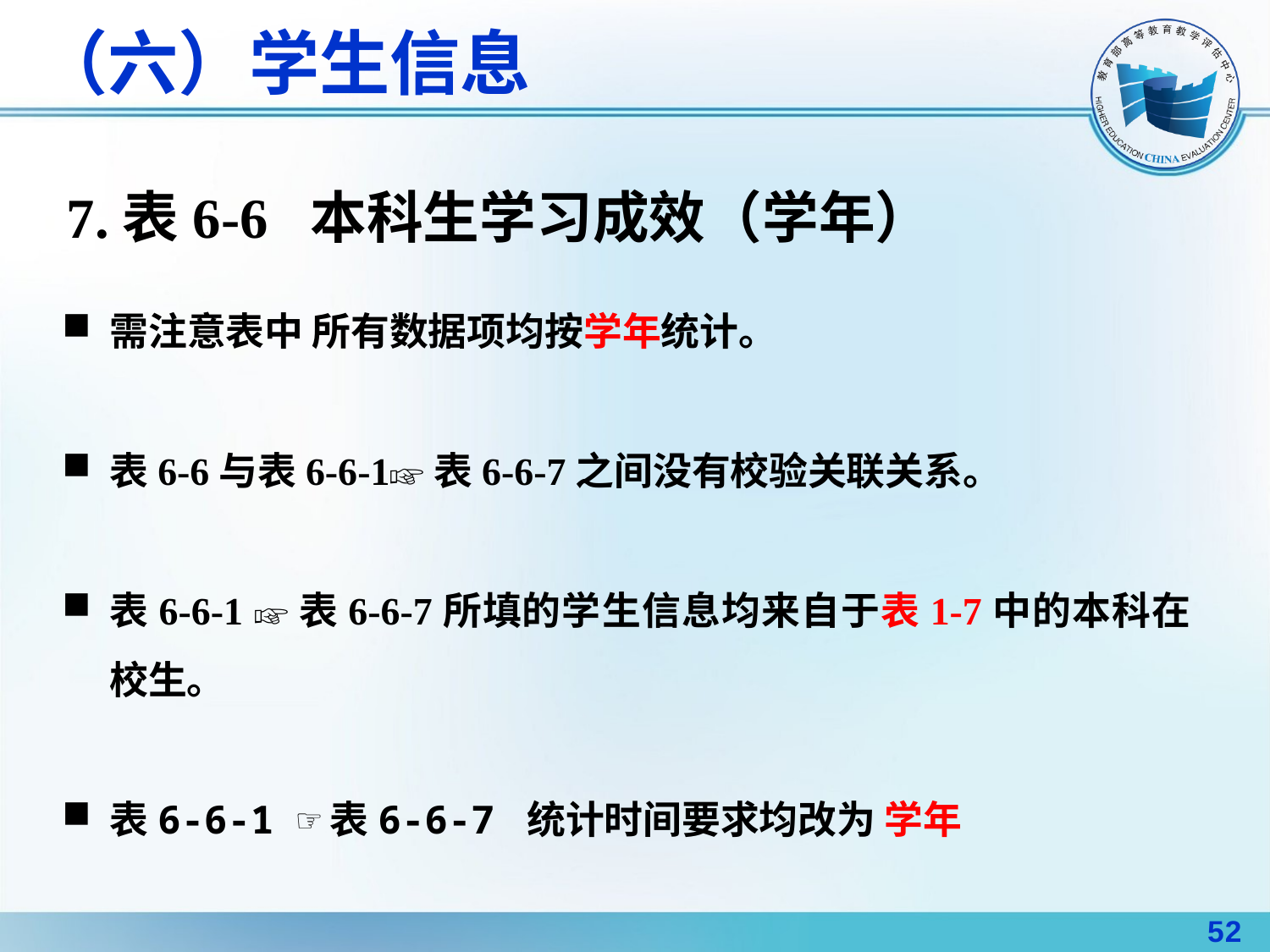

# （六）学生信息
7.表6-6  本科生学习成效（学年）
需注意表中 所有数据项均按学年统计。

表6-6与表6-6-1☞表6-6-7之间没有校验关联关系。

表6-6-1 ☞表6-6-7所填的学生信息均来自于表1-7中的本科在校生。

表6-6-1 ☞表6-6-7 统计时间要求均改为 学年